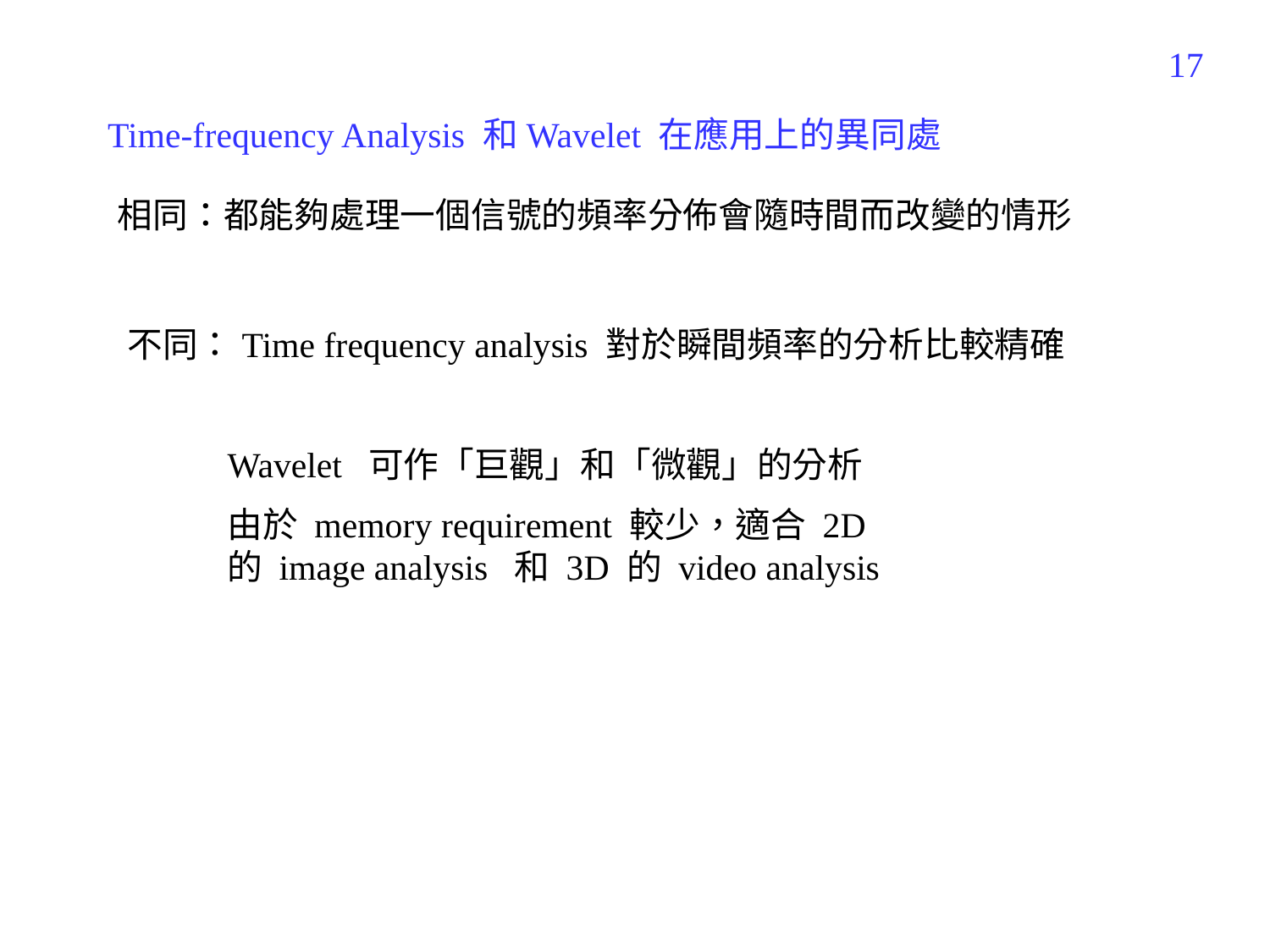

17
Time-frequency Analysis 和Wavelet 在應用上的異同處
相同：都能夠處理一個信號的頻率分佈會隨時間而改變的情形
不同：Time frequency analysis 對於瞬間頻率的分析比較精確
Wavelet  可作「巨觀」和「微觀」的分析
由於 memory requirement 較少，適合 2D 的 image analysis  和 3D 的 video analysis